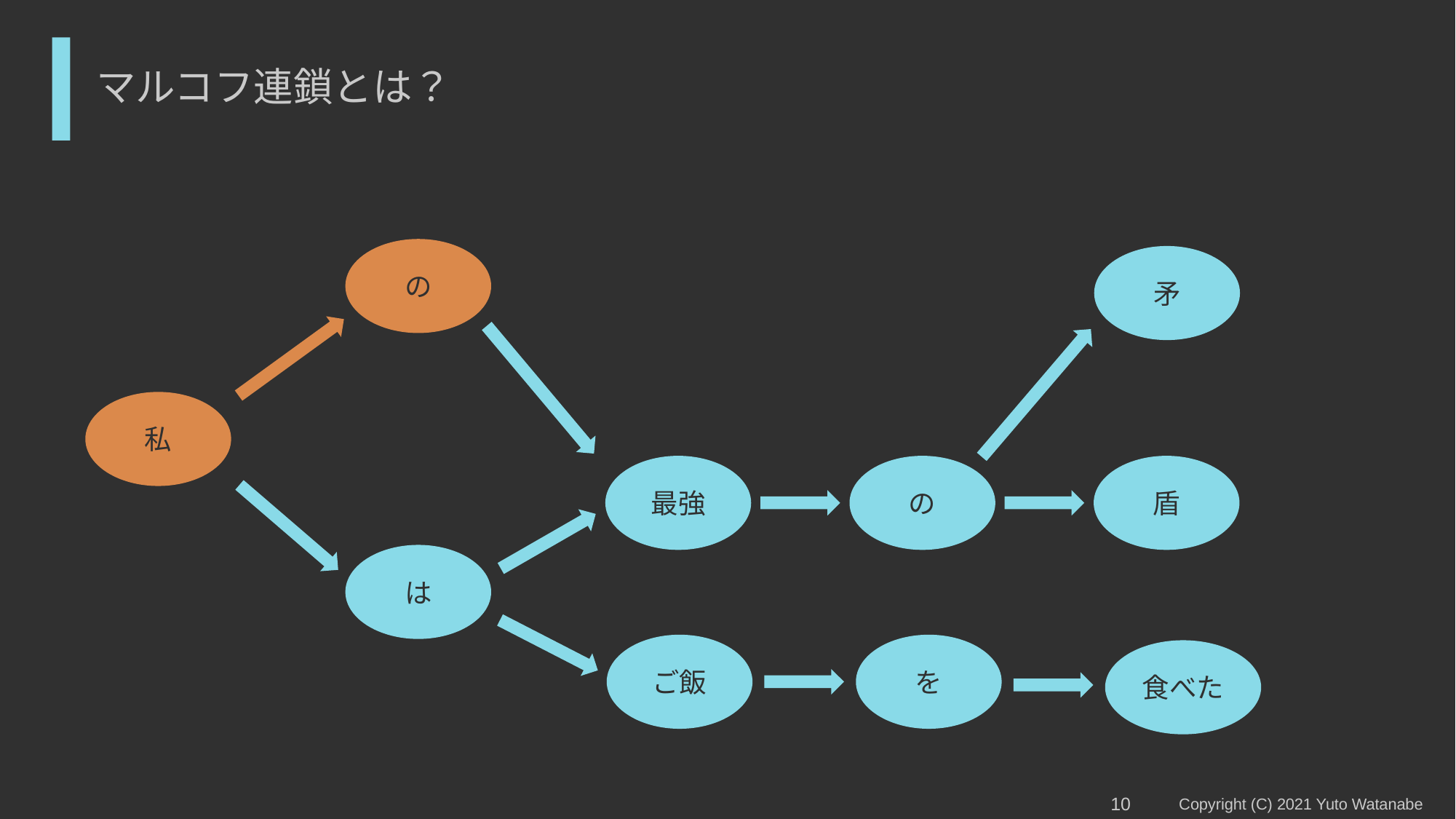

# マルコフ連鎖とは？
の
矛

私
盾
の
最強

は

ご飯
を
食べた

10